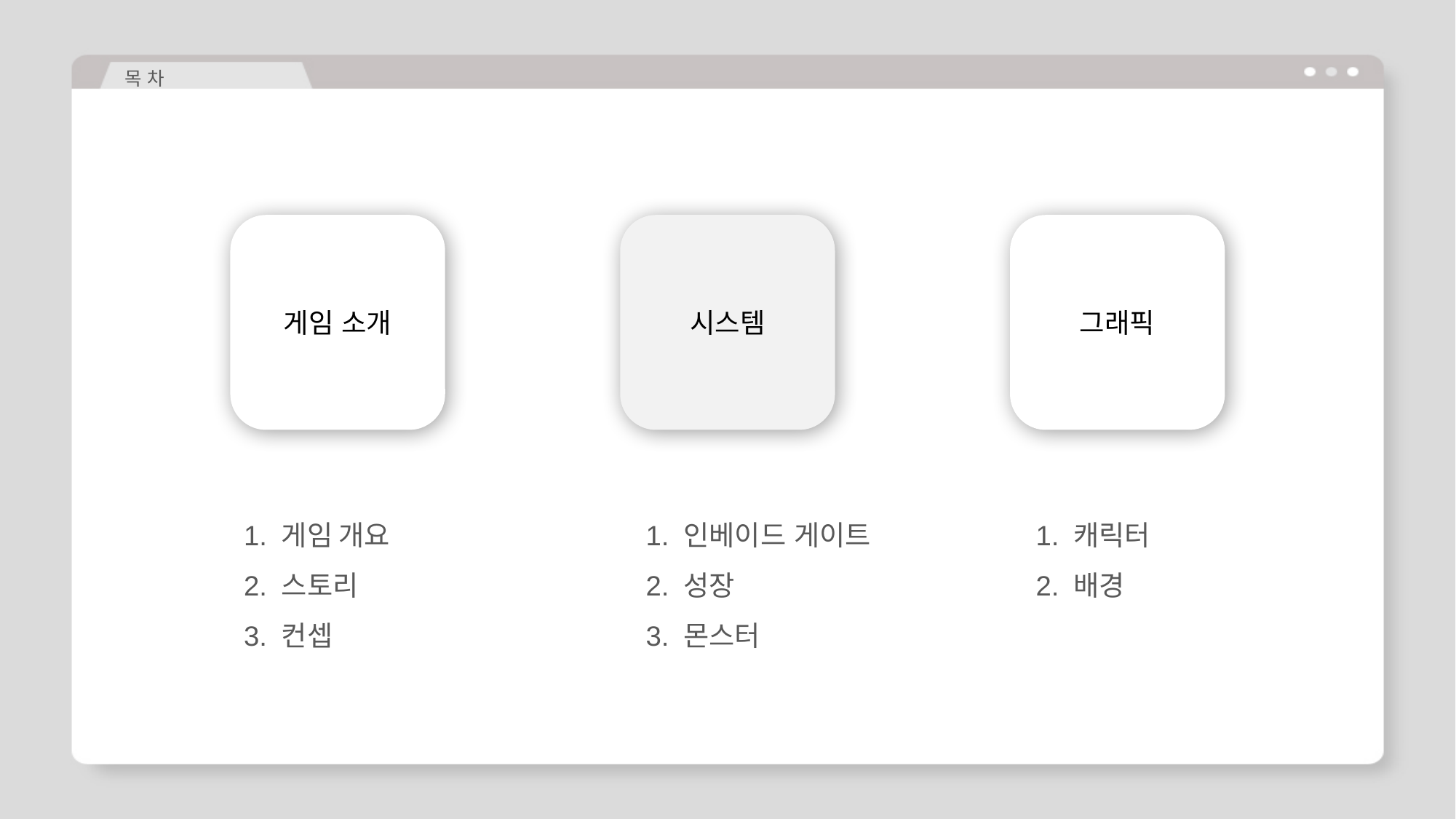

목 차
게임 소개
시스템
그래픽
1. 게임 개요
2. 스토리
3. 컨셉
1. 인베이드 게이트
2. 성장
3. 몬스터
1. 캐릭터
2. 배경